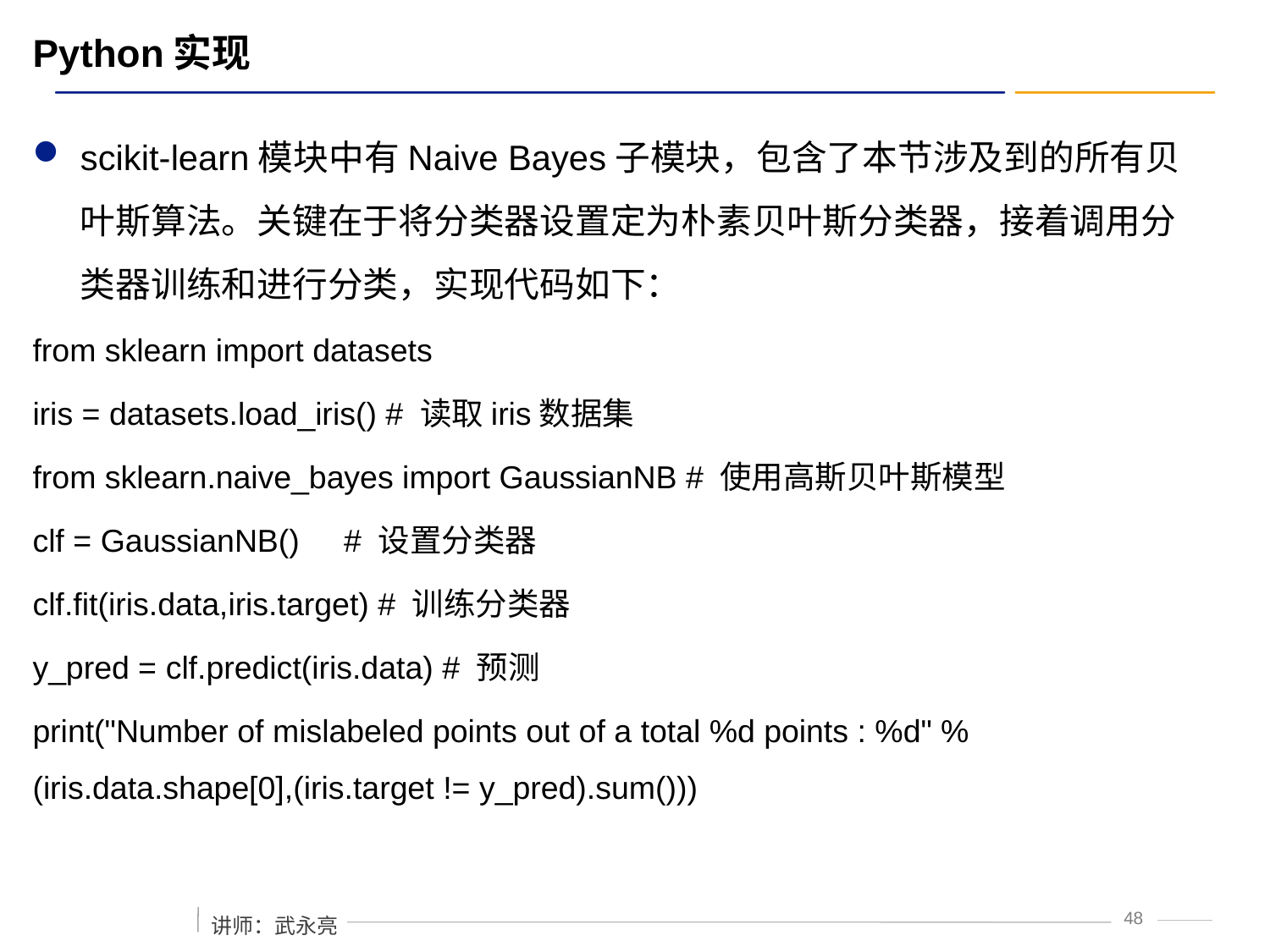

# Python实现
scikit-learn模块中有Naive Bayes子模块，包含了本节涉及到的所有贝叶斯算法。关键在于将分类器设置定为朴素贝叶斯分类器，接着调用分类器训练和进行分类，实现代码如下：
from sklearn import datasets
iris = datasets.load_iris() # 读取iris数据集
from sklearn.naive_bayes import GaussianNB # 使用高斯贝叶斯模型
clf = GaussianNB()     # 设置分类器
clf.fit(iris.data,iris.target) # 训练分类器
y_pred = clf.predict(iris.data) # 预测
print("Number of mislabeled points out of a total %d points : %d" % (iris.data.shape[0],(iris.target != y_pred).sum()))